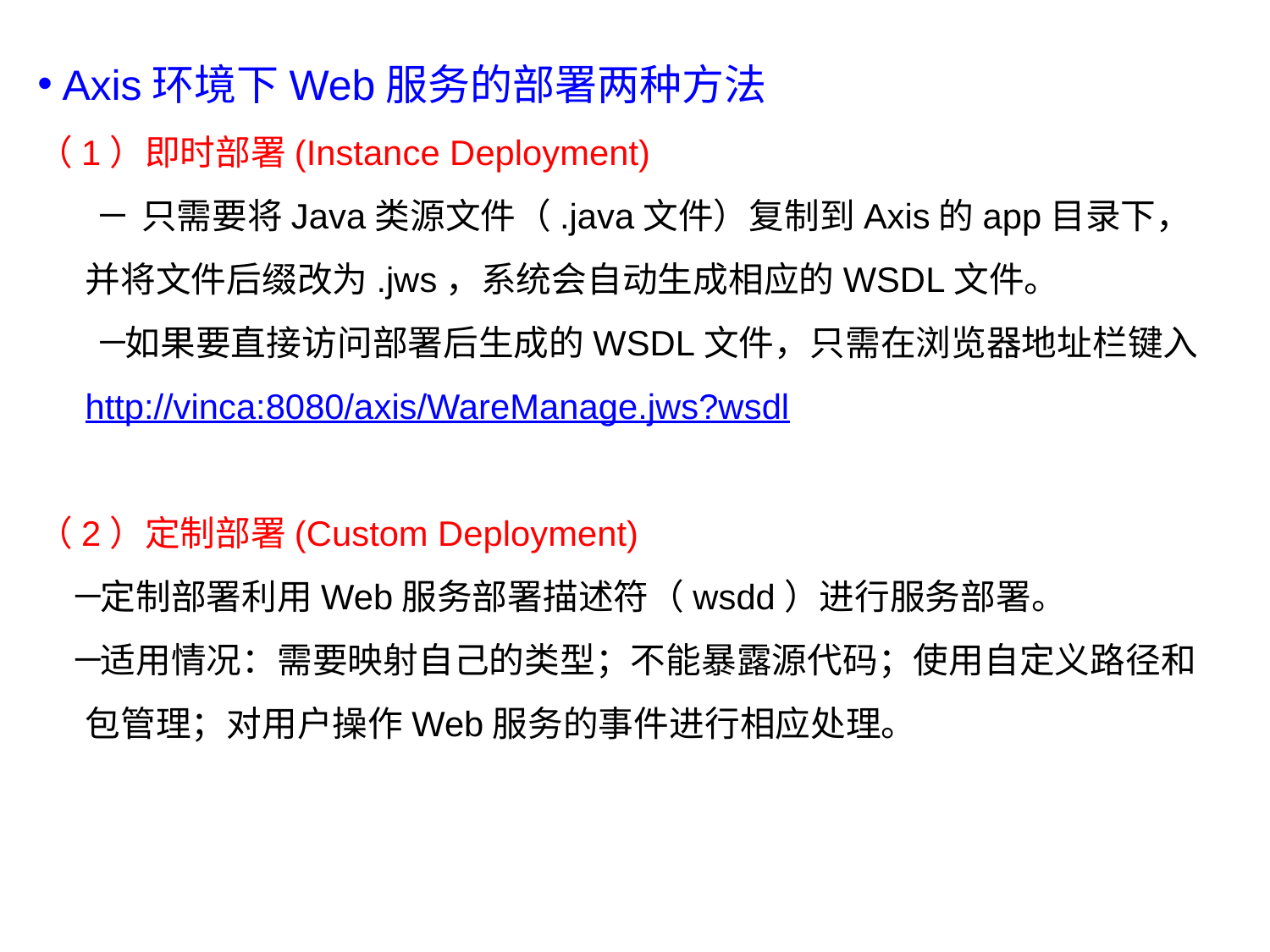

Axis环境下Web服务的部署两种方法
（1）即时部署(Instance Deployment)
 只需要将Java类源文件（.java文件）复制到Axis的app目录下，并将文件后缀改为.jws，系统会自动生成相应的WSDL文件。
如果要直接访问部署后生成的WSDL文件，只需在浏览器地址栏键入http://vinca:8080/axis/WareManage.jws?wsdl

（2）定制部署(Custom Deployment)
定制部署利用Web服务部署描述符（wsdd）进行服务部署。
适用情况：需要映射自己的类型；不能暴露源代码；使用自定义路径和包管理；对用户操作Web服务的事件进行相应处理。
42